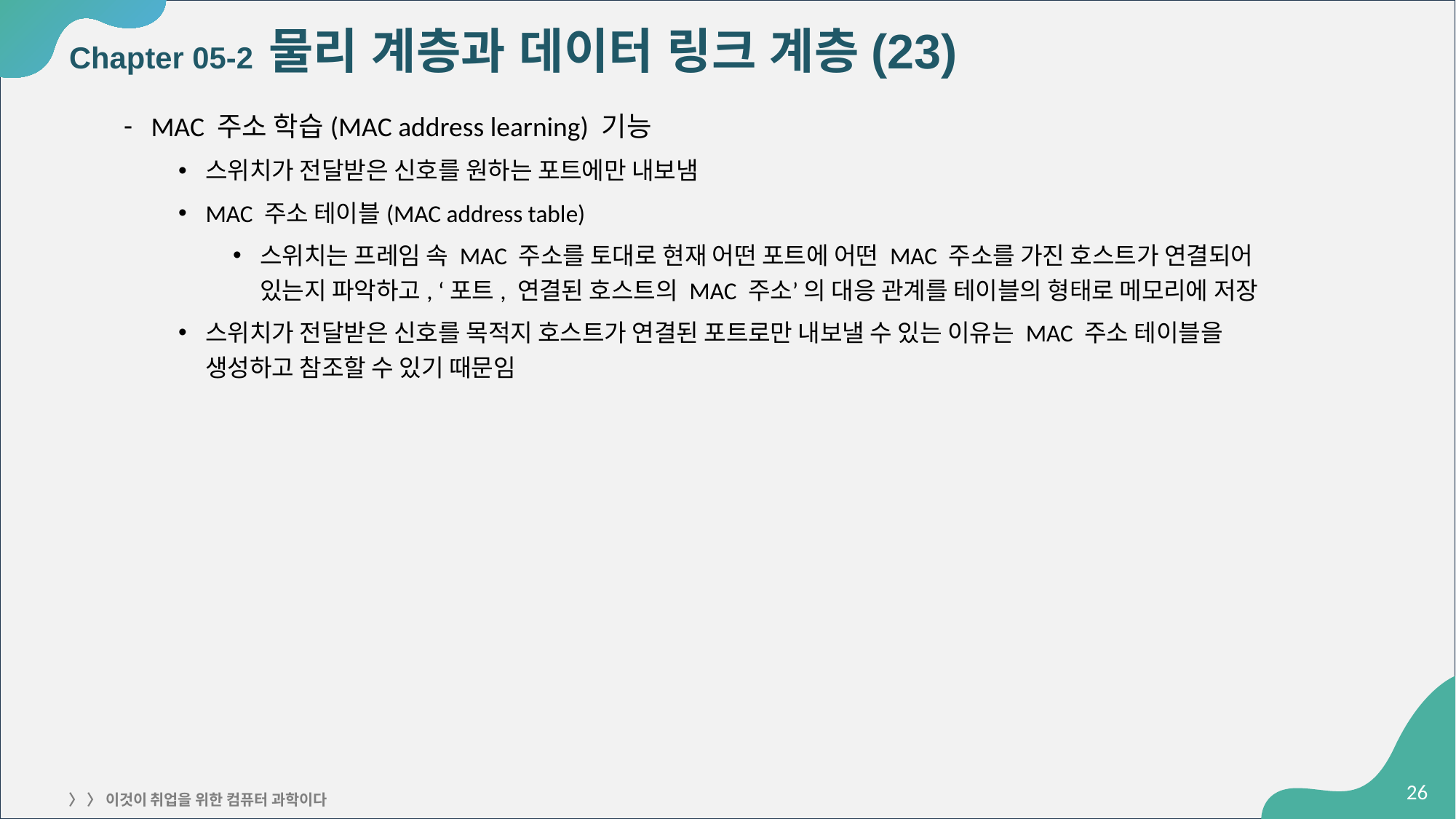

# Chapter 05-2 물리 계층과 데이터 링크 계층(23)
MAC 주소 학습(MAC address learning) 기능
스위치가 전달받은 신호를 원하는 포트에만 내보냄
MAC 주소 테이블(MAC address table)
스위치는 프레임 속 MAC 주소를 토대로 현재 어떤 포트에 어떤 MAC 주소를 가진 호스트가 연결되어
있는지 파악하고, ‘포트, 연결된 호스트의 MAC 주소’ 의 대응 관계를 테이블의 형태로 메모리에 저장
스위치가 전달받은 신호를 목적지 호스트가 연결된 포트로만 내보낼 수 있는 이유는 MAC 주소 테이블을
생성하고 참조할 수 있기 때문임
26
〉 〉 이것이 취업을 위한 컴퓨터 과학이다